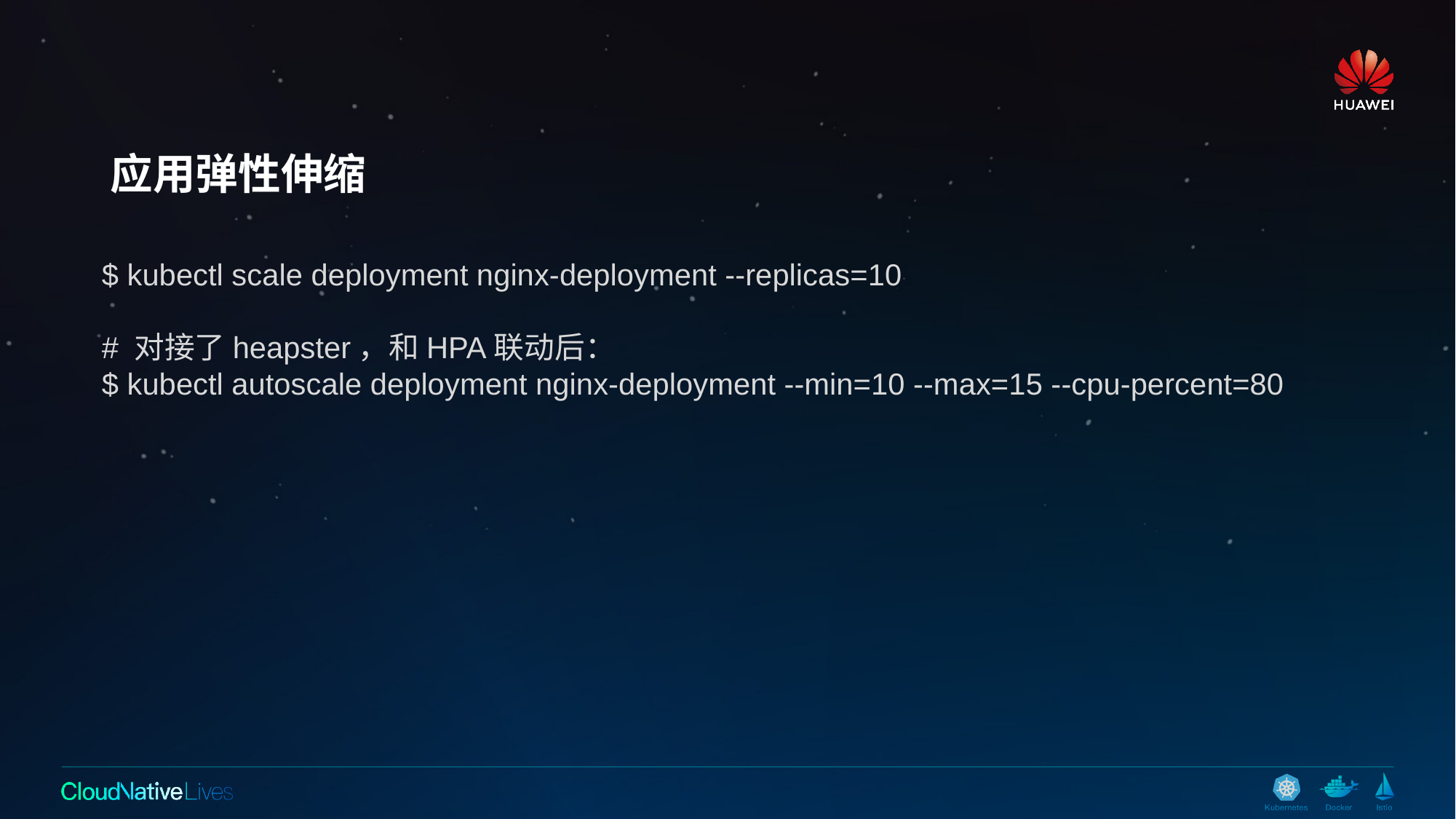

# 应用弹性伸缩
$ kubectl scale deployment nginx-deployment --replicas=10

# 对接了heapster，和HPA联动后：
$ kubectl autoscale deployment nginx-deployment --min=10 --max=15 --cpu-percent=80